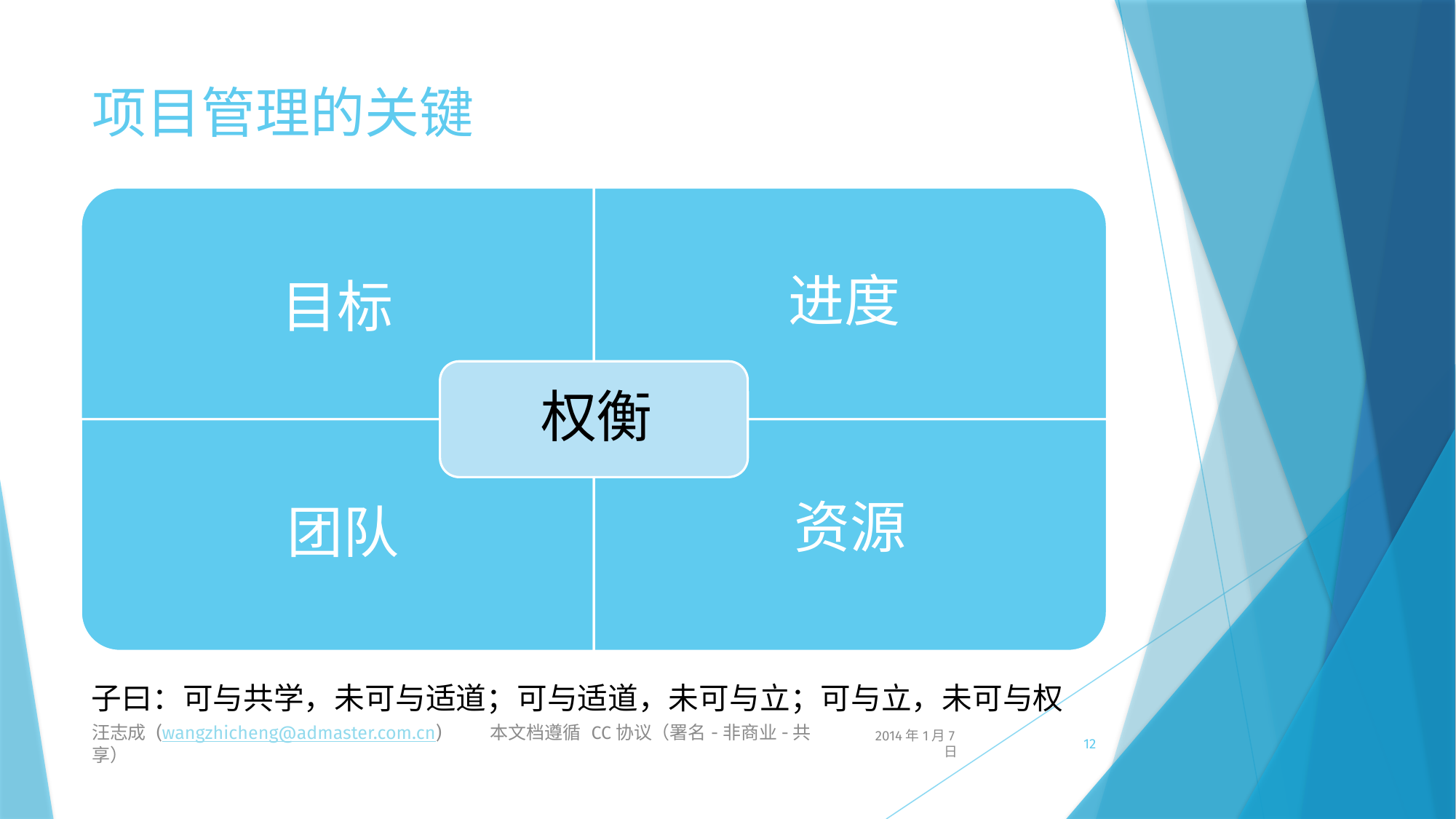

# 项目管理的关键
目标
进度
团队
资源
权衡
子曰：可与共学，未可与适道；可与适道，未可与立；可与立，未可与权
汪志成 (wangzhicheng@admaster.com.cn)         本文档遵循 CC协议（署名-非商业-共享）
2014年1月7日
12